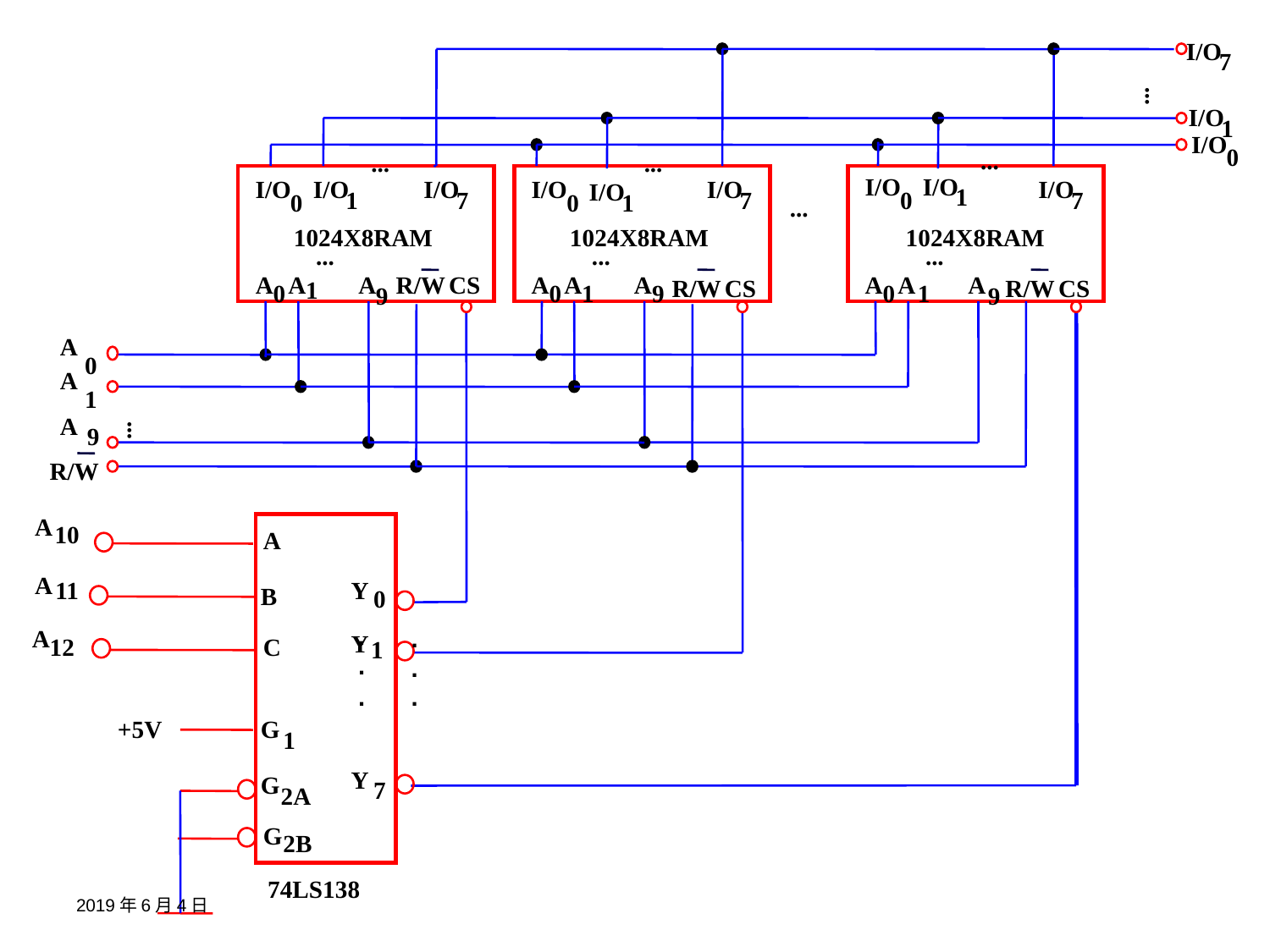

I/O

7

...
I/O

1

I/O

0

...
...
...

I/O
I/O
I/O
I/O
I/O
I/O
I/O
I/O
I/O
1
1
7
7
0
7
0
0
1
...
1024X8RAM
1024X8RAM
1024X8RAM
...
...
...
A
A
A
R/W

CS
A
A
A

A
A
A

R/W
CS
R/W
CS
1
0
0
1
9
0
1
9
9

A

0

A

1

A
...
9

R/W

A

10
A

A
11
Y
B
0

.
A
.
Y
12
C
1

.
.

.
.
+5V
G
1

Y
G
7

2A

G

2B

74LS138

2019年6月4日
PLDs
46